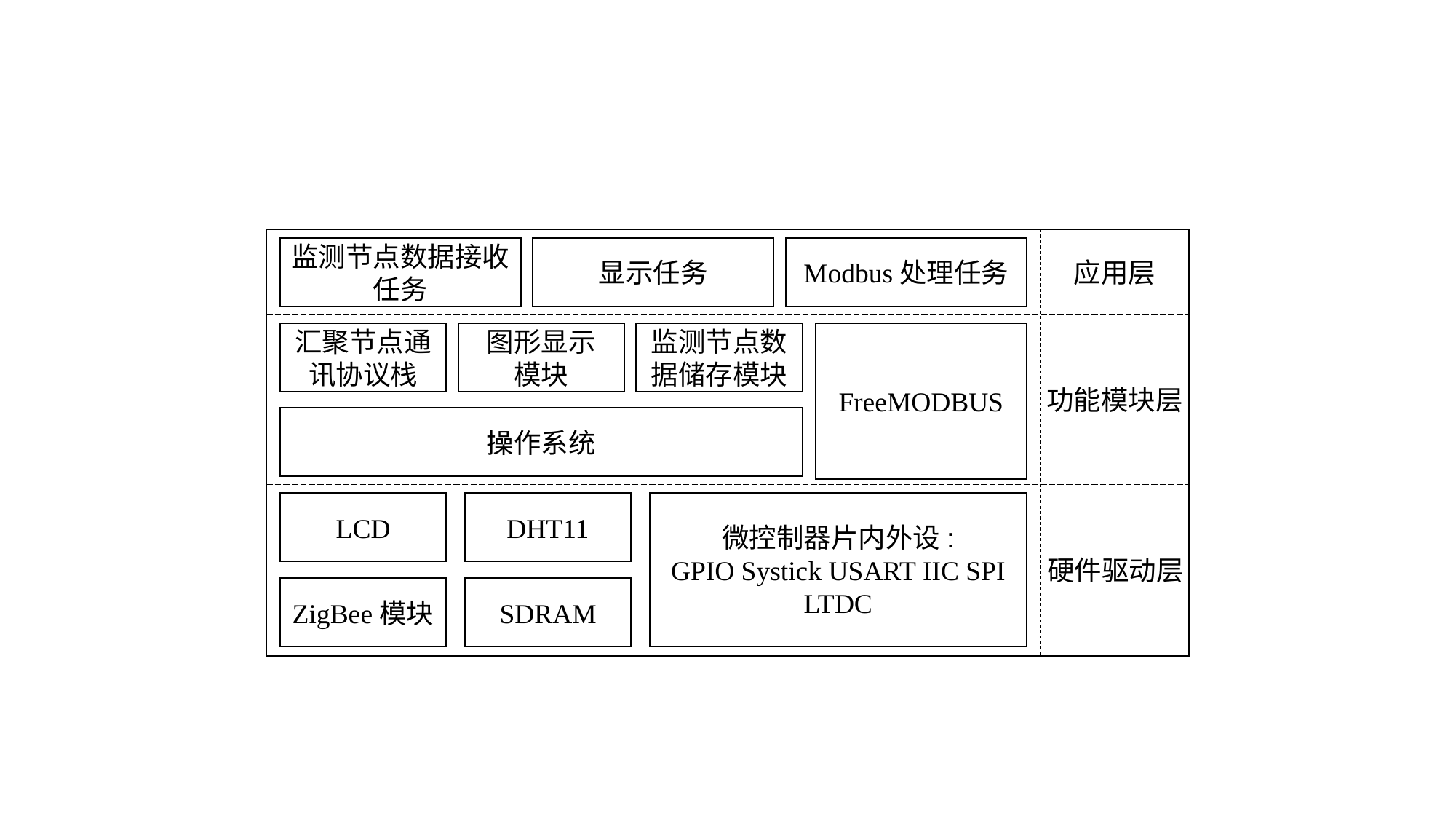

显示任务
Modbus处理任务
监测节点数据接收
任务
应用层
FreeMODBUS
汇聚节点通讯协议栈
图形显示
模块
监测节点数据储存模块
功能模块层
操作系统
LCD
DHT11
微控制器片内外设:
GPIO Systick USART IIC SPI LTDC
硬件驱动层
ZigBee模块
SDRAM